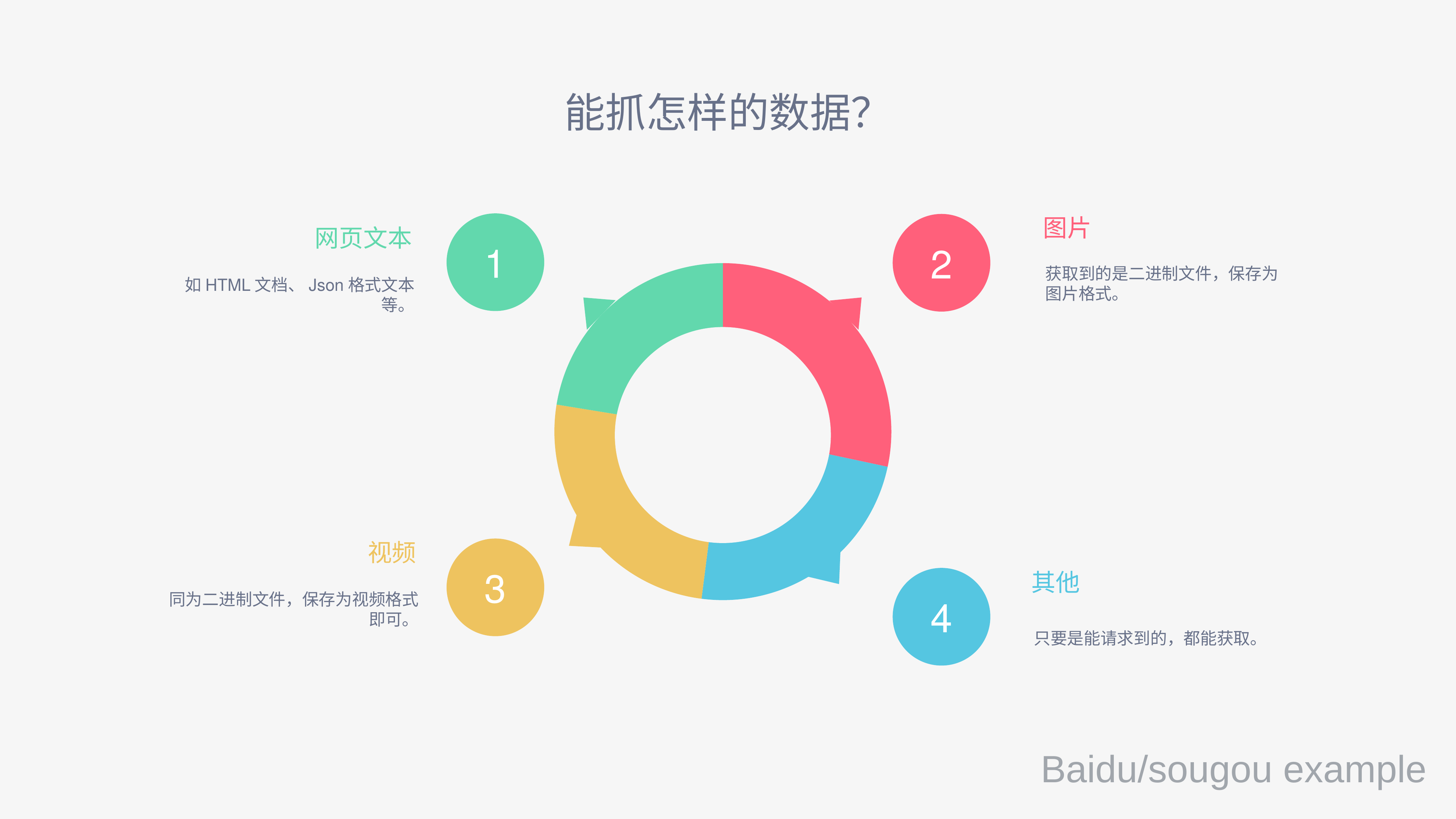

能抓怎样的数据？
图片
获取到的是二进制文件，保存为图片格式。

1

2
网页文本
如HTML文档、Json格式文本等。

### Chart

| Category | Area |
|---|---|
| Videos | 91.0 |
| Music | 76.0 |
| Comments | 82.0 |
| Likes | 72.0 |

视频
同为二进制文件，保存为视频格式即可。

3
其他
只要是能请求到的，都能获取。

4
Baidu/sougou example